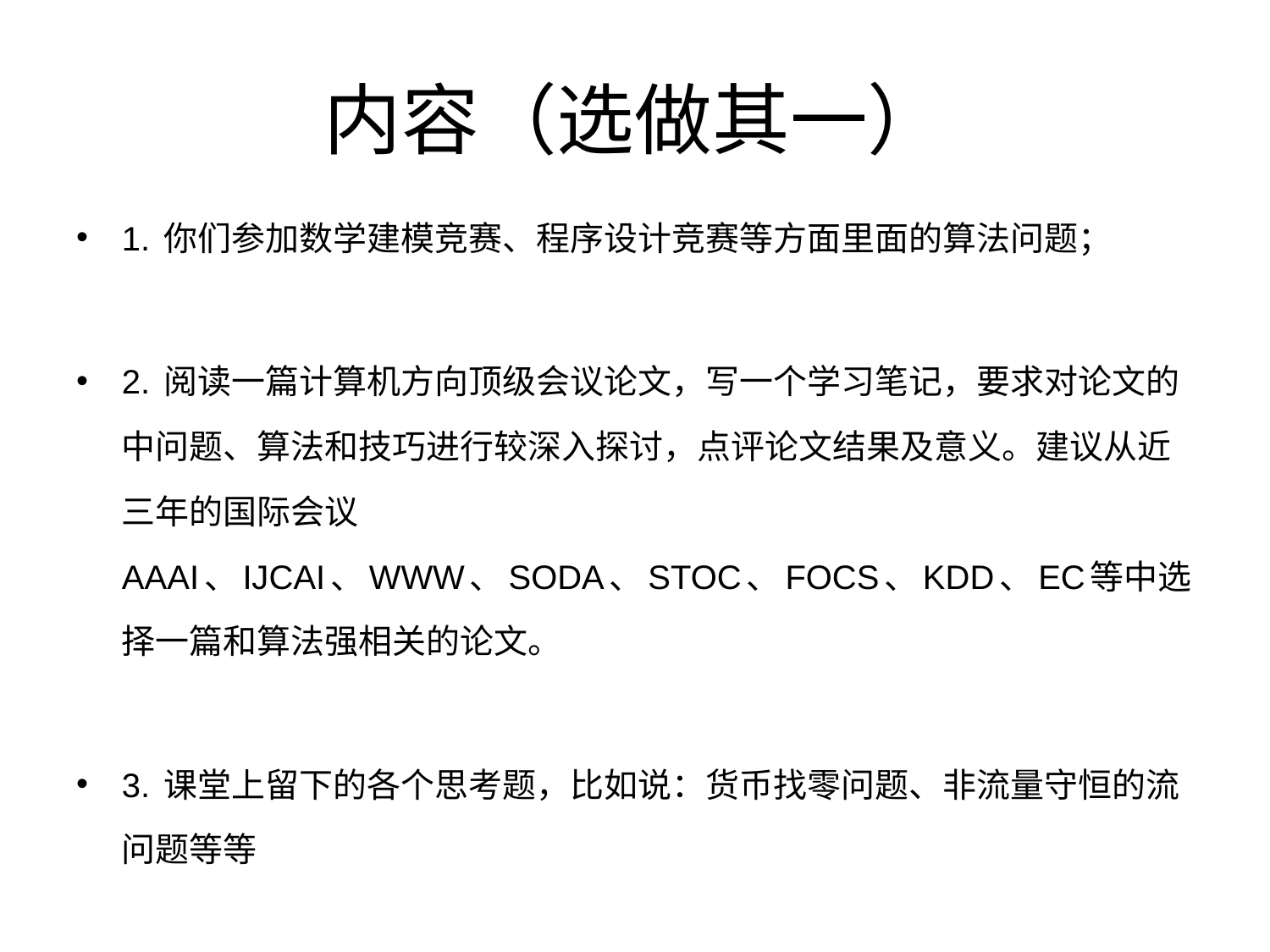

# 内容（选做其一）
1. 你们参加数学建模竞赛、程序设计竞赛等方面里面的算法问题；

2. 阅读一篇计算机方向顶级会议论文，写一个学习笔记，要求对论文的中问题、算法和技巧进行较深入探讨，点评论文结果及意义。建议从近三年的国际会议AAAI、IJCAI、WWW、SODA、STOC、FOCS、KDD、EC等中选择一篇和算法强相关的论文。

3. 课堂上留下的各个思考题，比如说：货币找零问题、非流量守恒的流问题等等